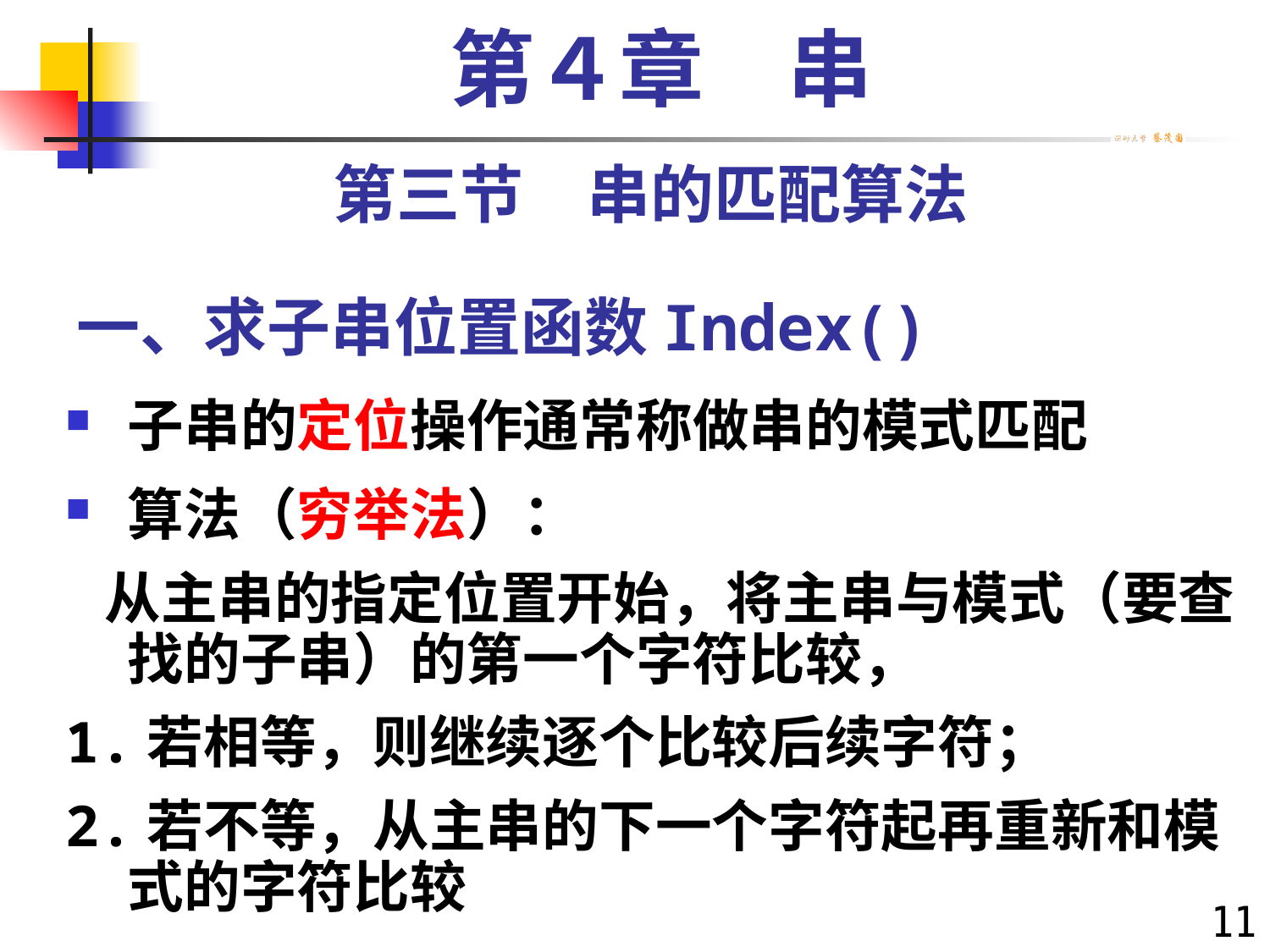

第４章　串
第三节　串的匹配算法
# 一、求子串位置函数Index()
子串的定位操作通常称做串的模式匹配
算法（穷举法）：
  从主串的指定位置开始，将主串与模式（要查找的子串）的第一个字符比较，
1.若相等，则继续逐个比较后续字符；
2.若不等，从主串的下一个字符起再重新和模式的字符比较
11